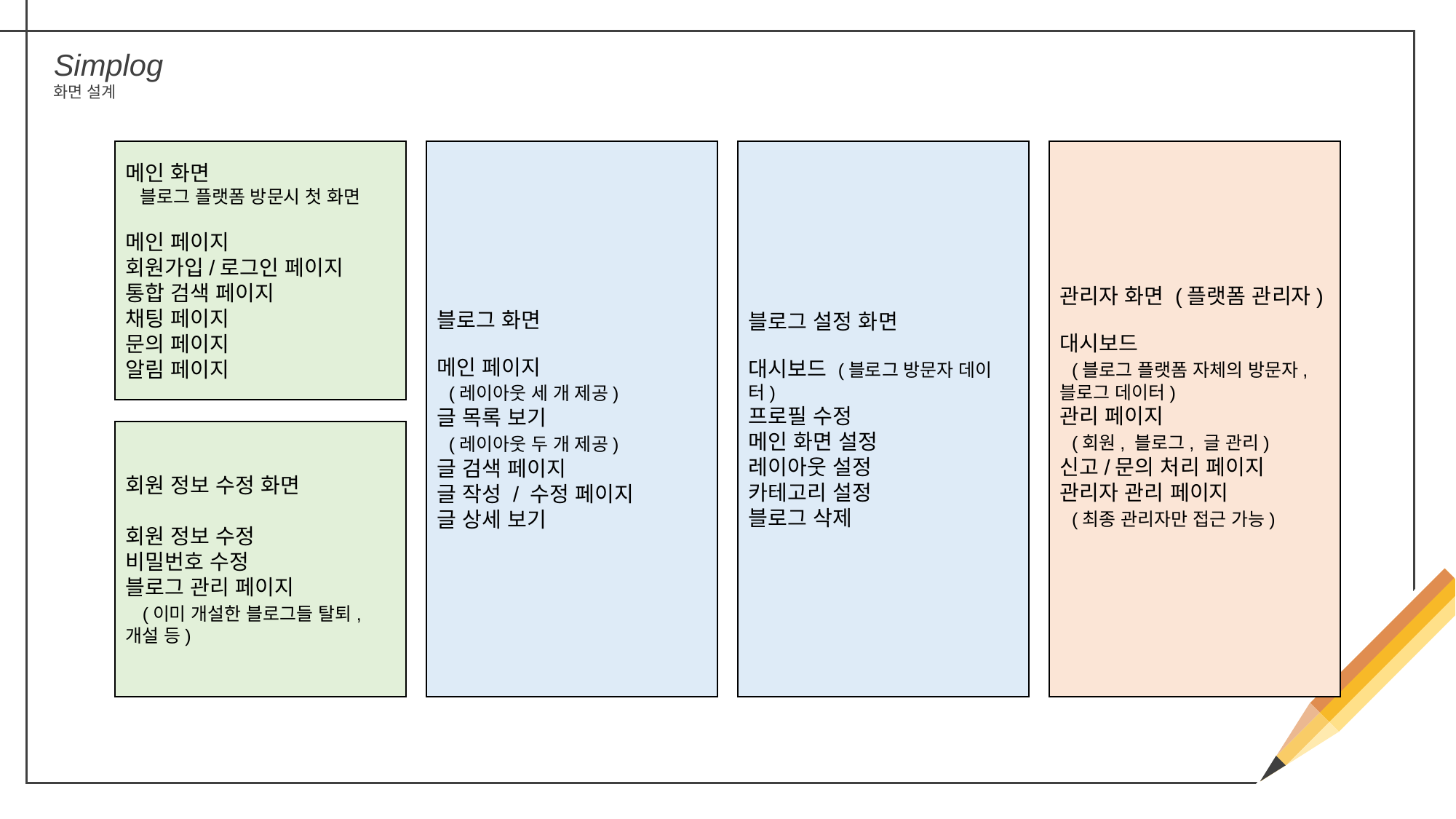

Simplog
화면 설계
메인 화면
  블로그 플랫폼 방문시 첫 화면

메인 페이지
회원가입/로그인 페이지
통합 검색 페이지
채팅 페이지
문의 페이지
알림 페이지
블로그 설정 화면

대시보드 (블로그 방문자 데이터)
프로필 수정
메인 화면 설정
레이아웃 설정
카테고리 설정
블로그 삭제
블로그 화면

메인 페이지
  (레이아웃 세 개 제공)
글 목록 보기
  (레이아웃 두 개 제공)
글 검색 페이지
글 작성 / 수정 페이지
글 상세 보기
관리자 화면 (플랫폼 관리자)

대시보드
  (블로그 플랫폼 자체의 방문자, 블로그 데이터)
관리 페이지
  (회원, 블로그, 글 관리)
신고/문의 처리 페이지
관리자 관리 페이지
  (최종 관리자만 접근 가능)

회원 정보 수정 화면

회원 정보 수정
비밀번호 수정
블로그 관리 페이지
  (이미 개설한 블로그들 탈퇴, 개설 등)